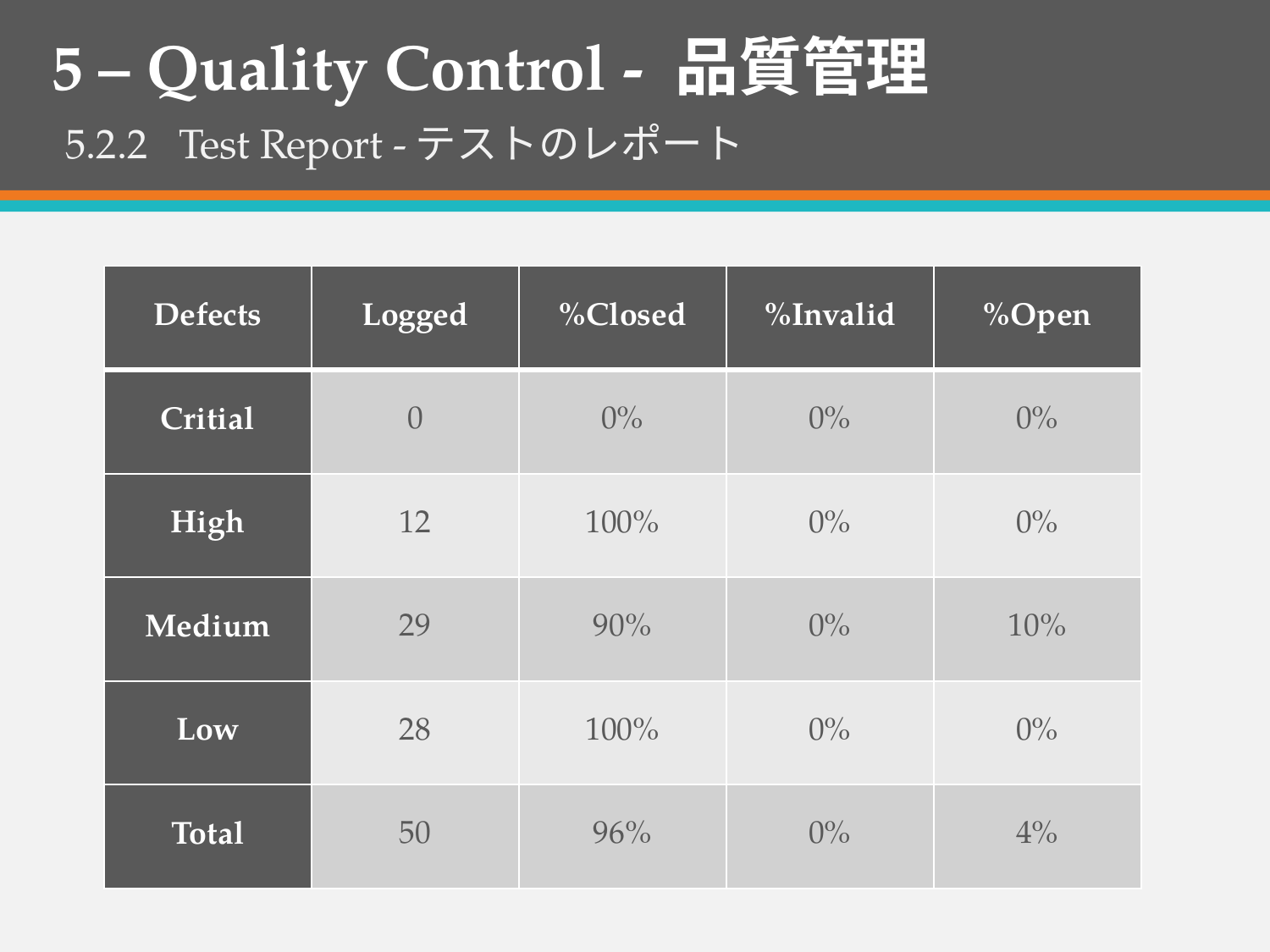

5 – Quality Control - 品質管理
5.2.2   Test Report -テストのレポート
| Defects | Logged | %Closed | %Invalid | %Open |
| --- | --- | --- | --- | --- |
| Critial | 0 | 0% | 0% | 0% |
| High | 12 | 100% | 0% | 0% |
| Medium | 29 | 90% | 0% | 10% |
| Low | 28 | 100% | 0% | 0% |
| Total | 50 | 96% | 0% | 4% |